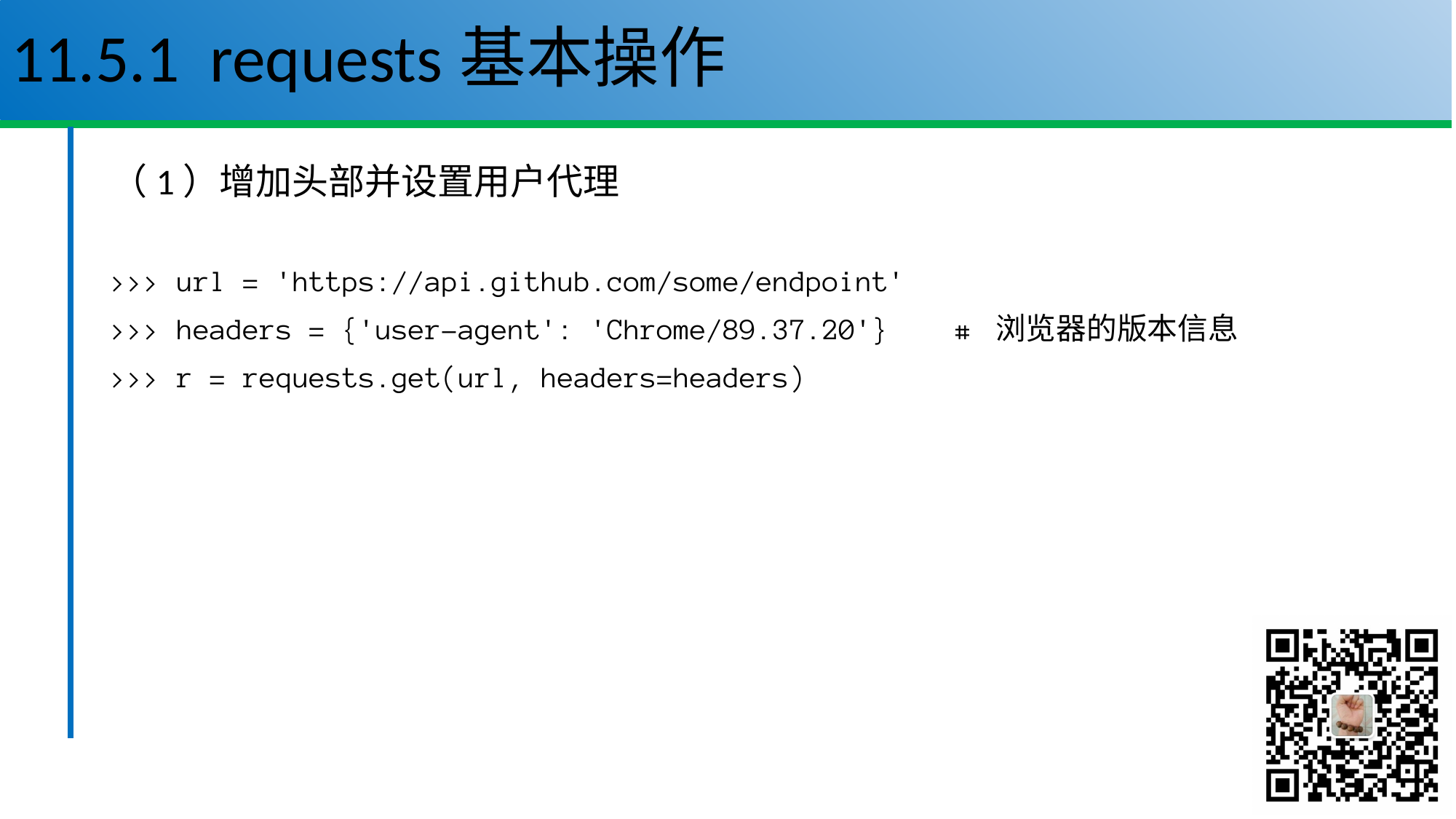

# 11.5.1  requests基本操作
（1）增加头部并设置用户代理

>>> url = 'https://api.github.com/some/endpoint'
>>> headers = {'user-agent': 'Chrome/89.37.20'}    # 浏览器的版本信息
>>> r = requests.get(url, headers=headers)
59